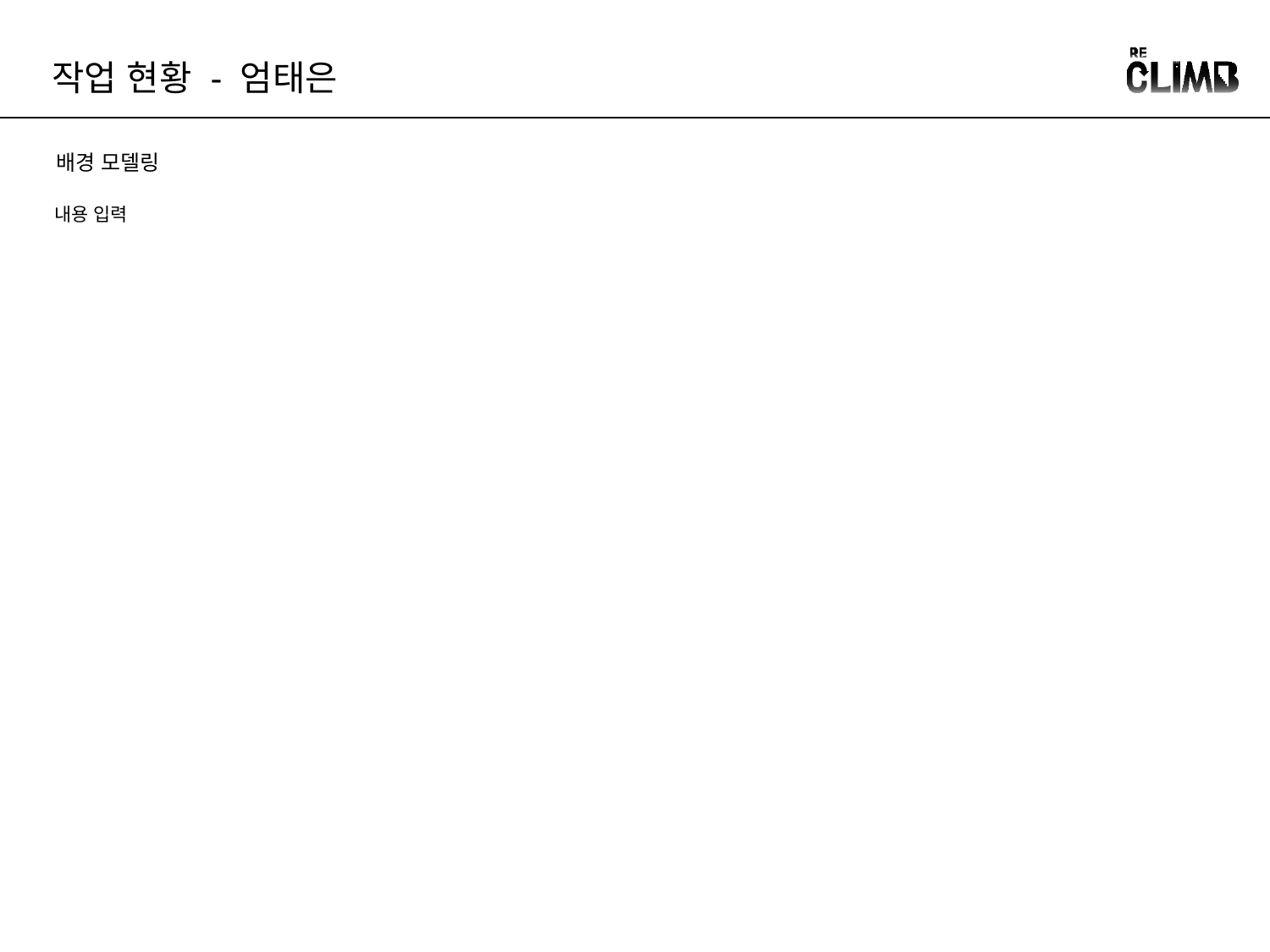

작업 현황 - 엄태은
배경 모델링
내용 입력